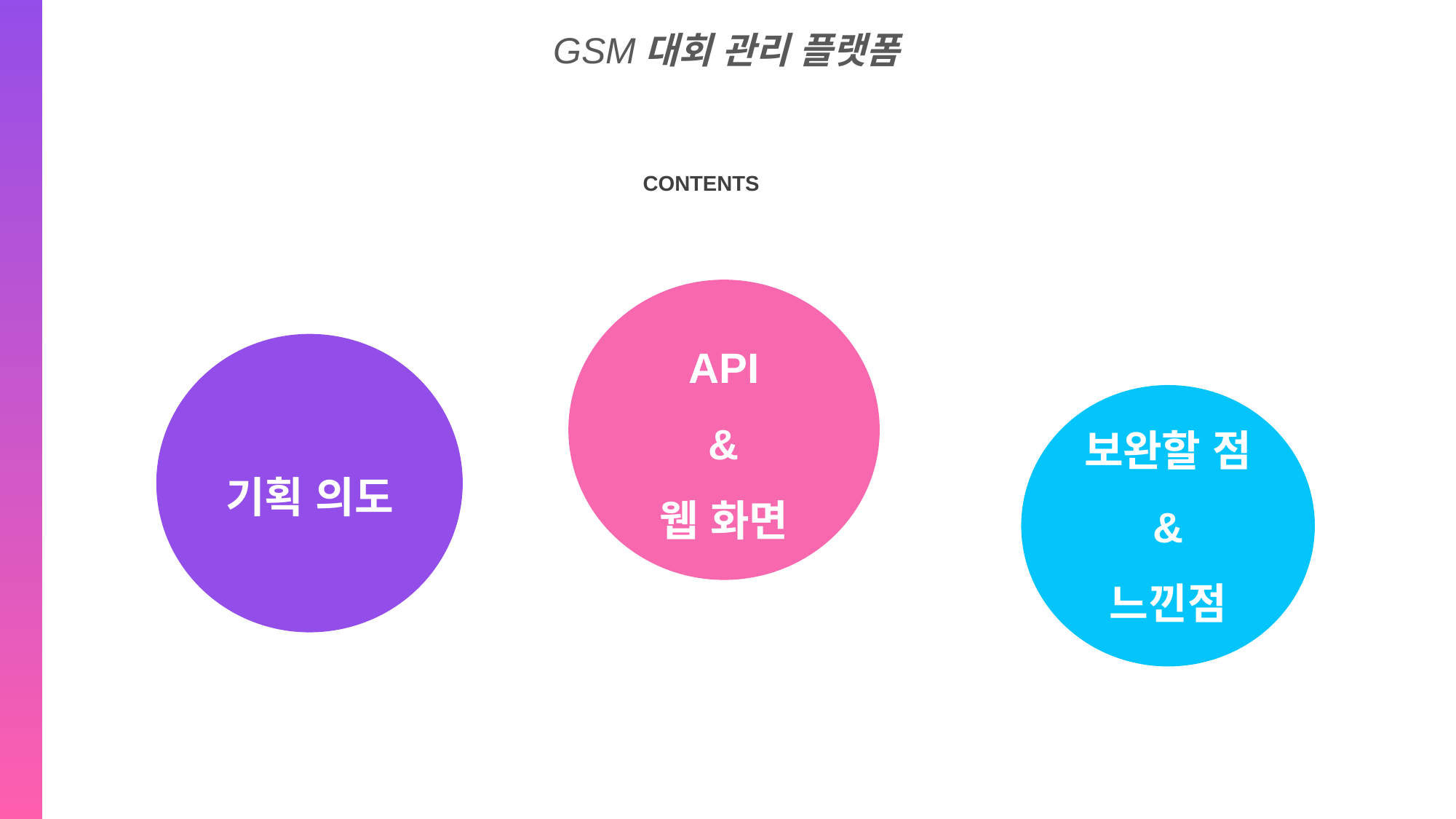

GSM대회 관리 플랫폼
CONTENTS
API
&
웹 화면
기획 의도

보완할 점
&
느낀점